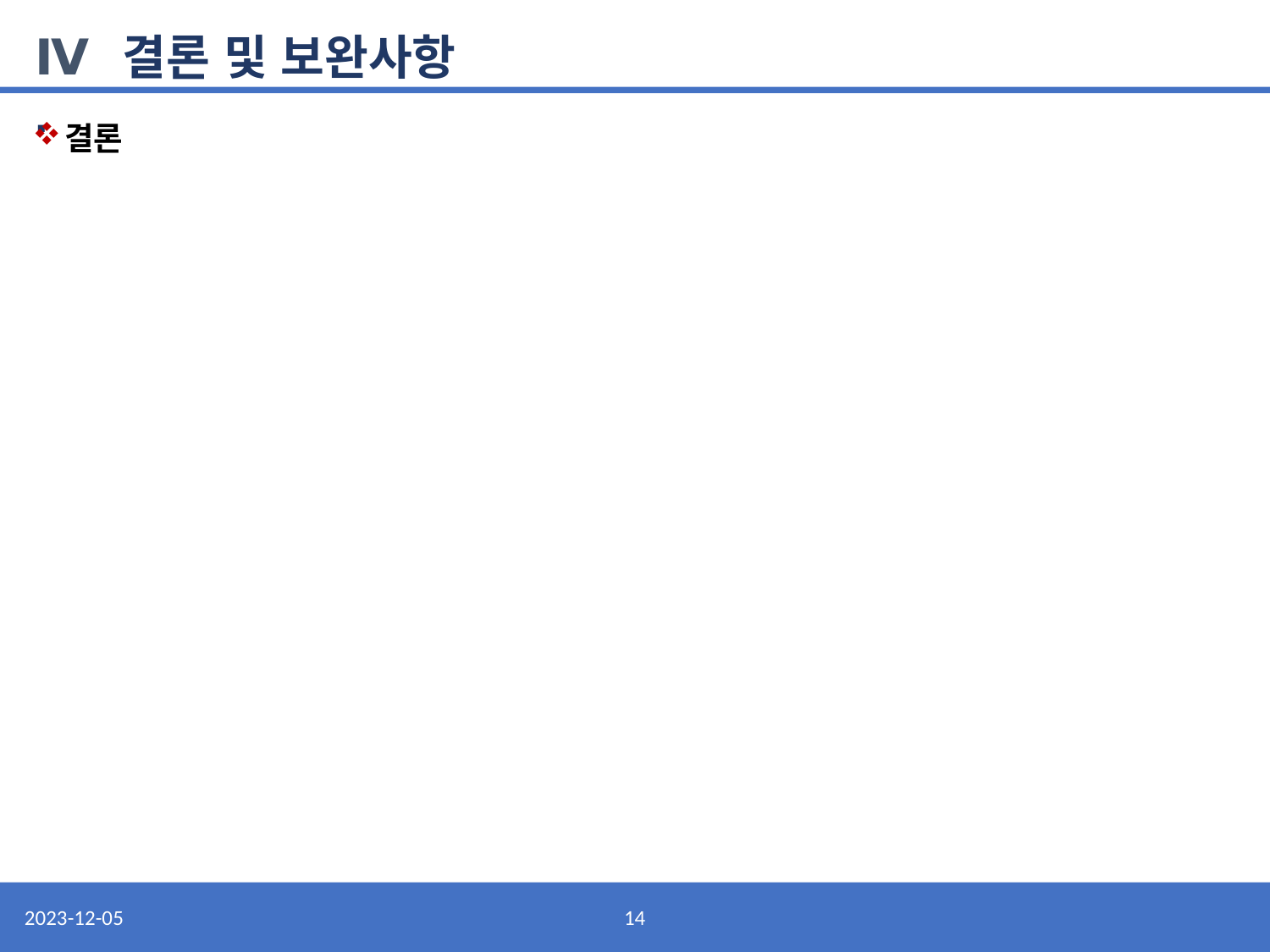

Ⅳ.
결론 및 보완사항
결론
2023-12-05
14